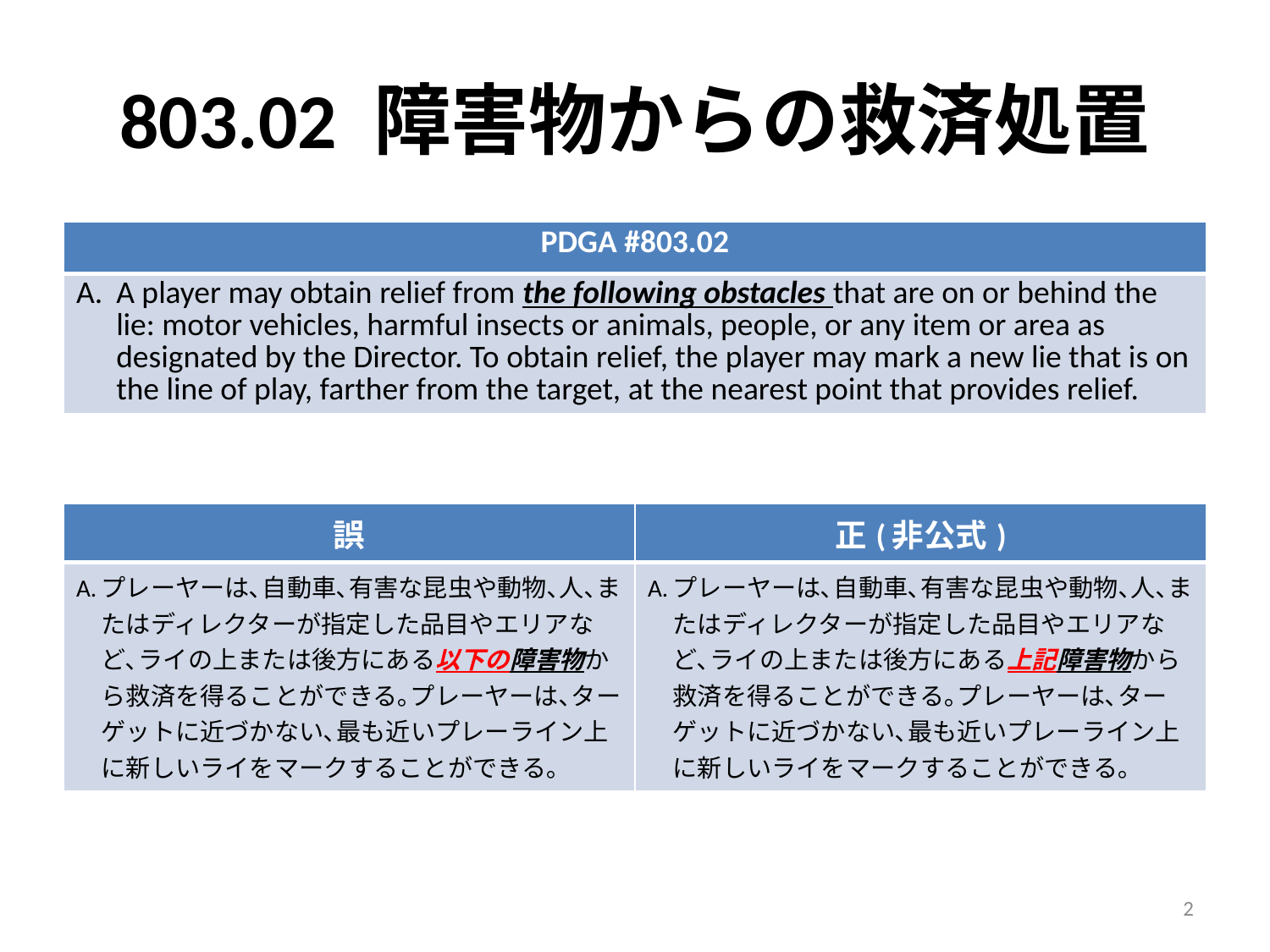

# 803.02 障害物からの救済処置
| PDGA #803.02 |
| --- |
| A. A player may obtain relief from the following obstacles that are on or behind the lie: motor vehicles, harmful insects or animals, people, or any item or area as designated by the Director. To obtain relief, the player may mark a new lie that is on the line of play, farther from the target, at the nearest point that provides relief. |
| 誤 | 正(非公式) |
| --- | --- |
| A. プレーヤーは､自動車､有害な昆虫や動物､人､またはディレクターが指定した品目やエリアなど､ライの上または後方にある以下の障害物から救済を得ることができる｡プレーヤーは､ターゲットに近づかない､最も近いプレーライン上に新しいライをマークすることができる｡ | A. プレーヤーは､自動車､有害な昆虫や動物､人､またはディレクターが指定した品目やエリアなど､ライの上または後方にある上記障害物から救済を得ることができる｡プレーヤーは､ターゲットに近づかない､最も近いプレーライン上に新しいライをマークすることができる｡ |
2